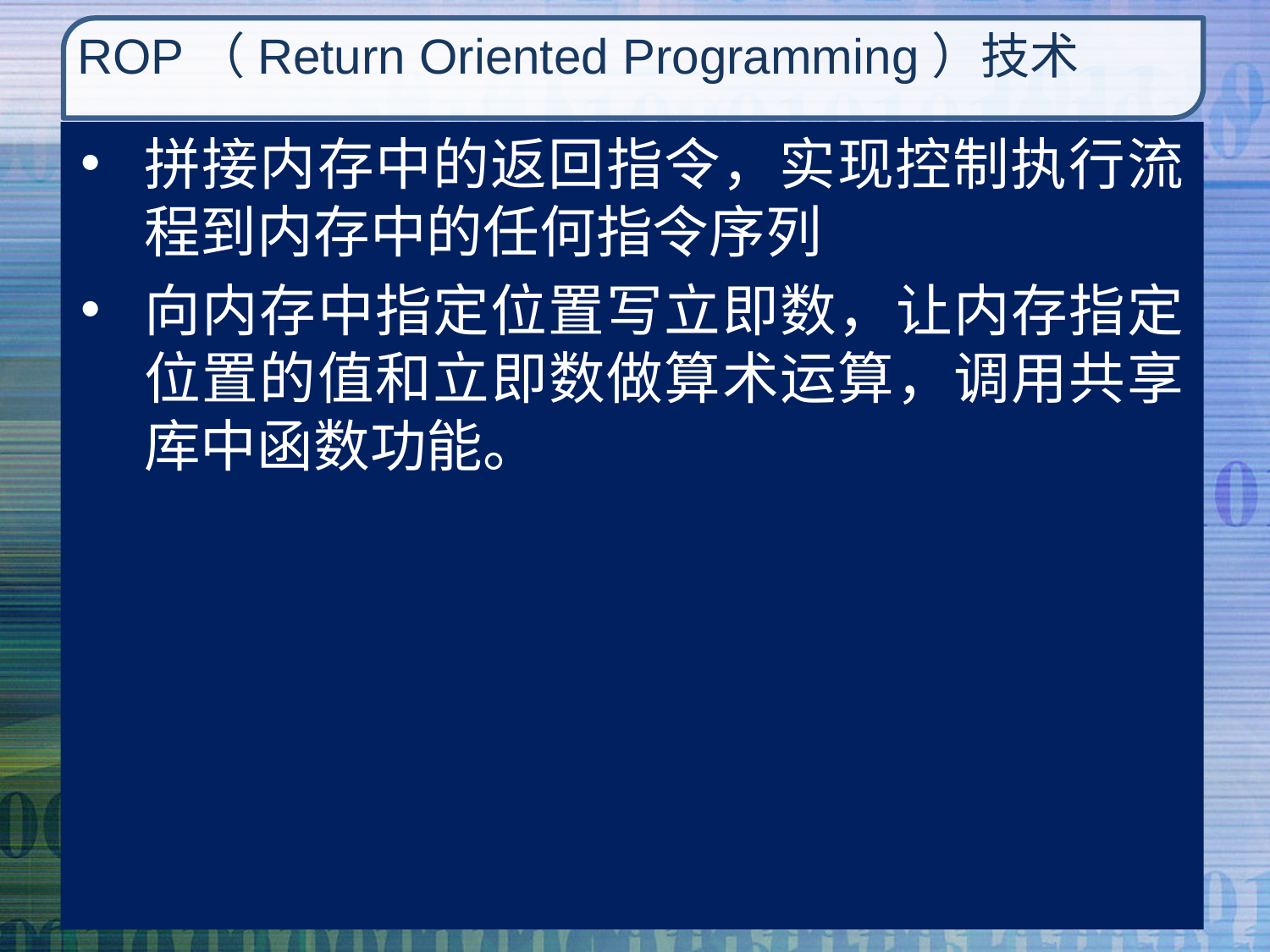

# ROP（Return Oriented Programming）技术
拼接内存中的返回指令，实现控制执行流程到内存中的任何指令序列
向内存中指定位置写立即数，让内存指定位置的值和立即数做算术运算，调用共享库中函数功能。